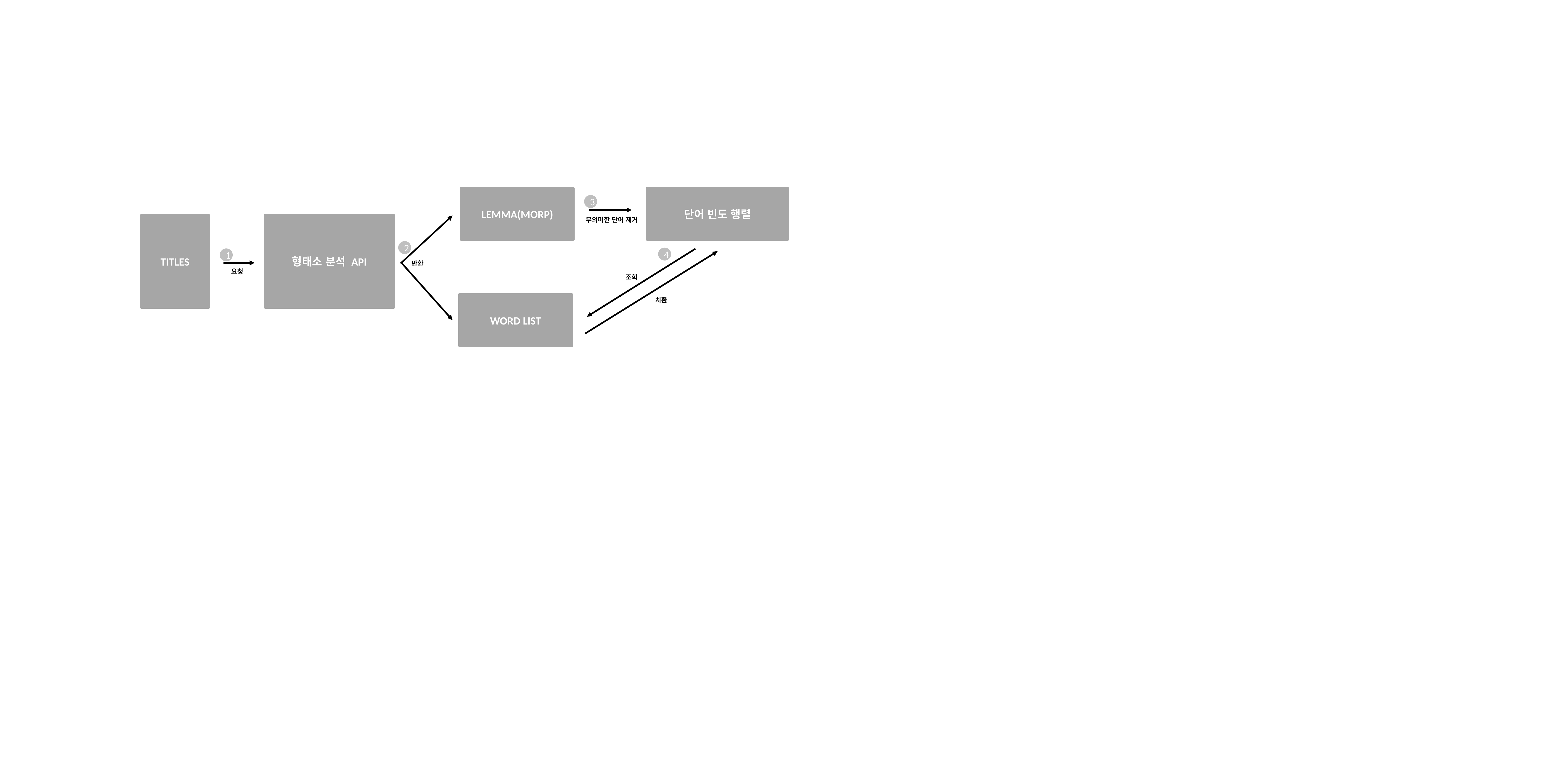

단어 빈도 행렬
LEMMA(MORP)
3
무의미한 단어 제거
TITLES
형태소 분석 API
2
4
1
반환
요청
조회
치환
WORD LIST